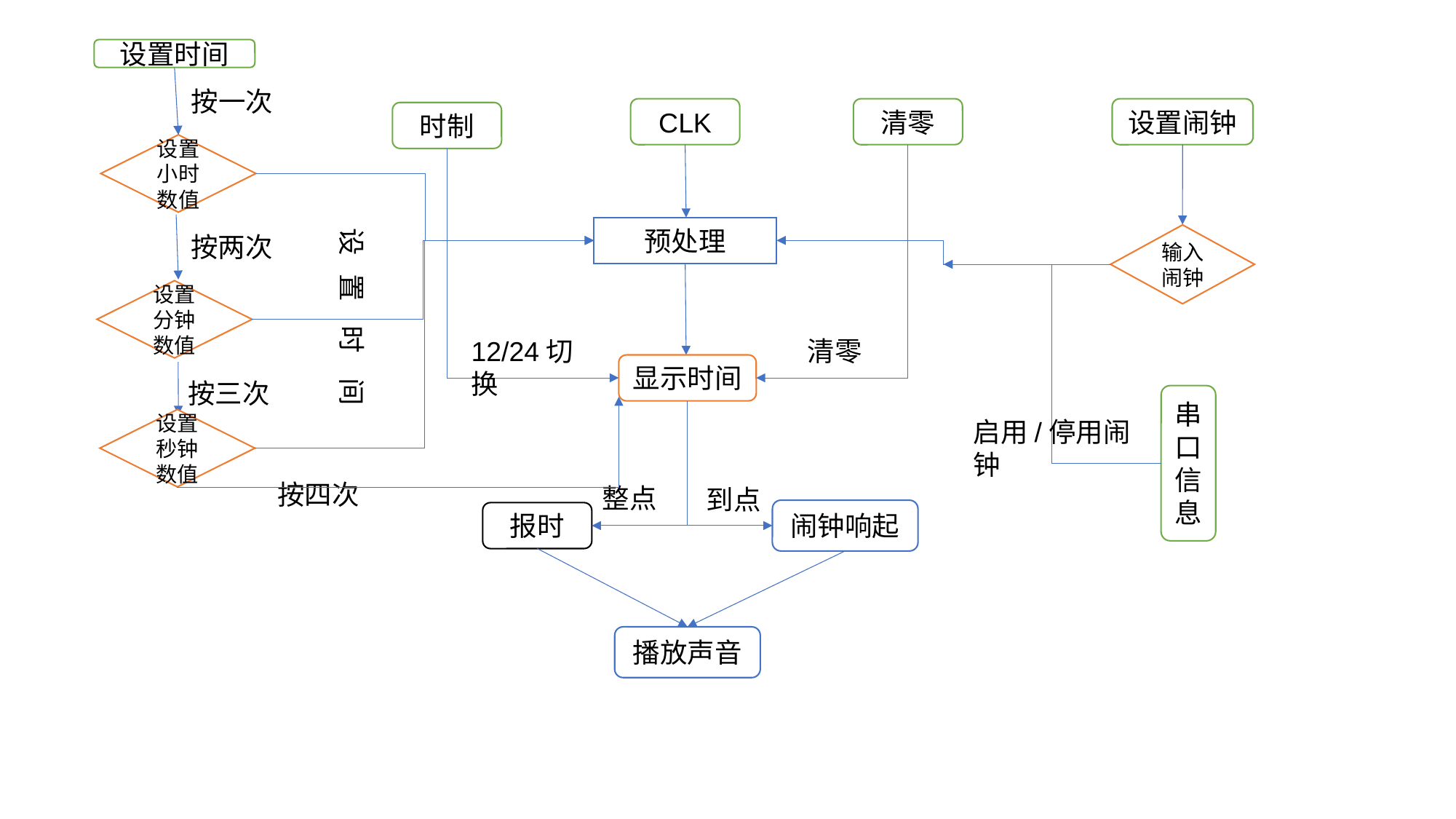

设置时间
按一次
CLK
清零
设置闹钟
时制
设置小时数值
设   置    时    间
预处理
按两次
输入闹钟
设置分钟数值
12/24切换
清零
显示时间
按三次
串口信息
设置秒钟数值
启用/停用闹钟
按四次
整点
到点
闹钟响起
报时
播放声音